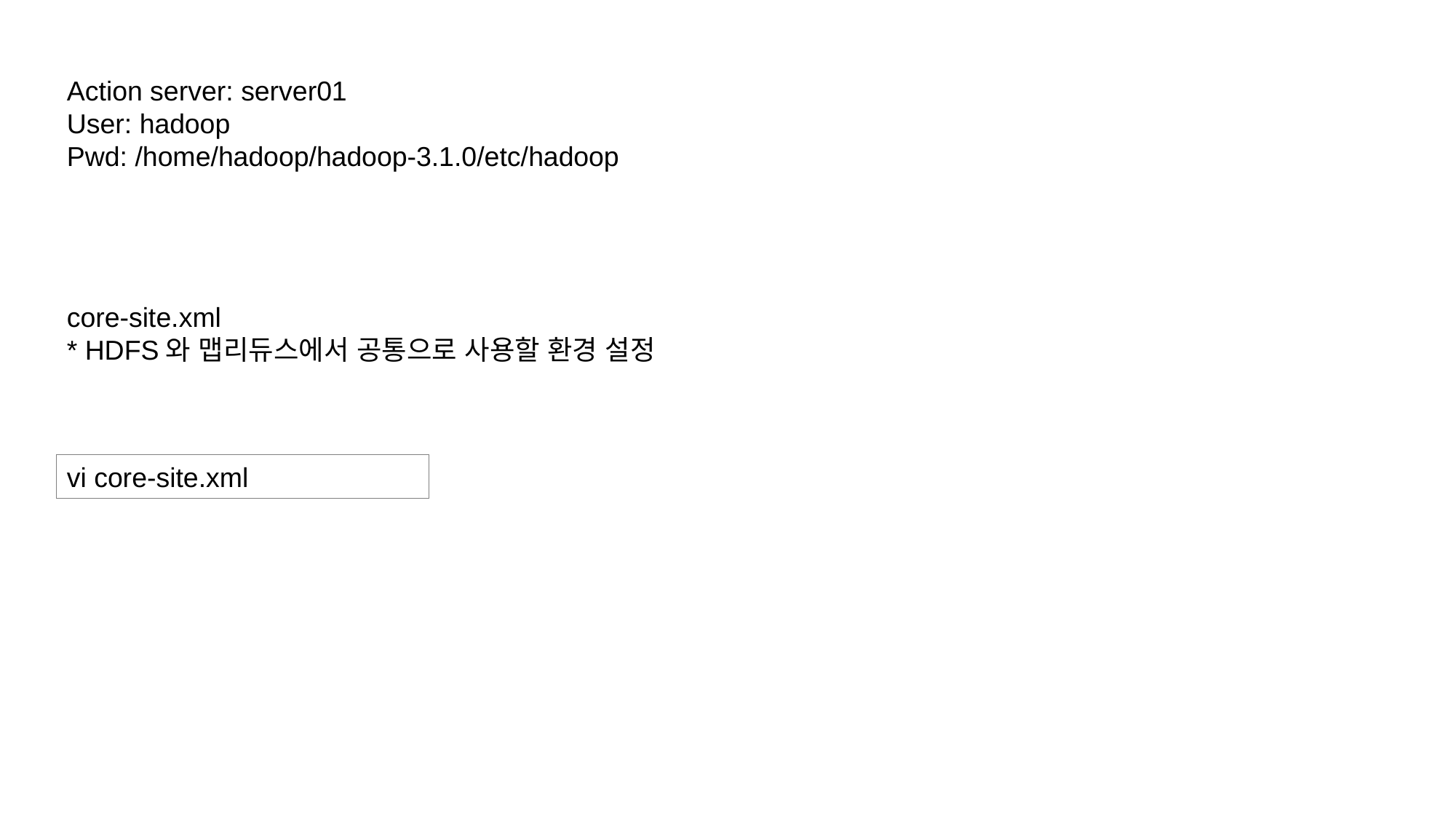

Action server: server01
User: hadoop
Pwd: /home/hadoop/hadoop-3.1.0/etc/hadoop
core-site.xml
* HDFS와 맵리듀스에서 공통으로 사용할 환경 설정
vi core-site.xml